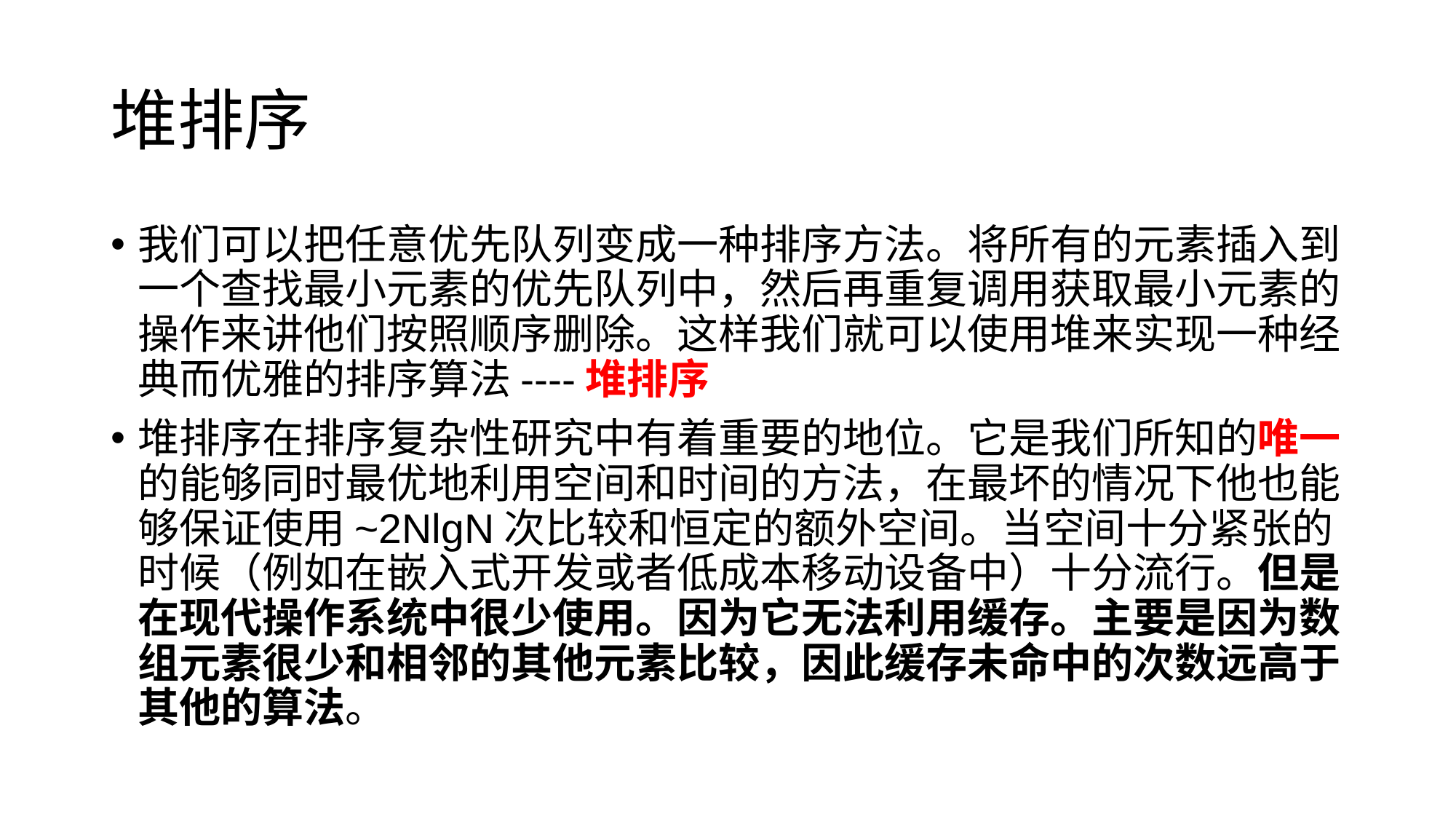

# 堆排序
我们可以把任意优先队列变成一种排序方法。将所有的元素插入到一个查找最小元素的优先队列中，然后再重复调用获取最小元素的操作来讲他们按照顺序删除。这样我们就可以使用堆来实现一种经典而优雅的排序算法----堆排序
堆排序在排序复杂性研究中有着重要的地位。它是我们所知的唯一的能够同时最优地利用空间和时间的方法，在最坏的情况下他也能够保证使用~2NlgN次比较和恒定的额外空间。当空间十分紧张的时候（例如在嵌入式开发或者低成本移动设备中）十分流行。但是在现代操作系统中很少使用。因为它无法利用缓存。主要是因为数组元素很少和相邻的其他元素比较，因此缓存未命中的次数远高于其他的算法。